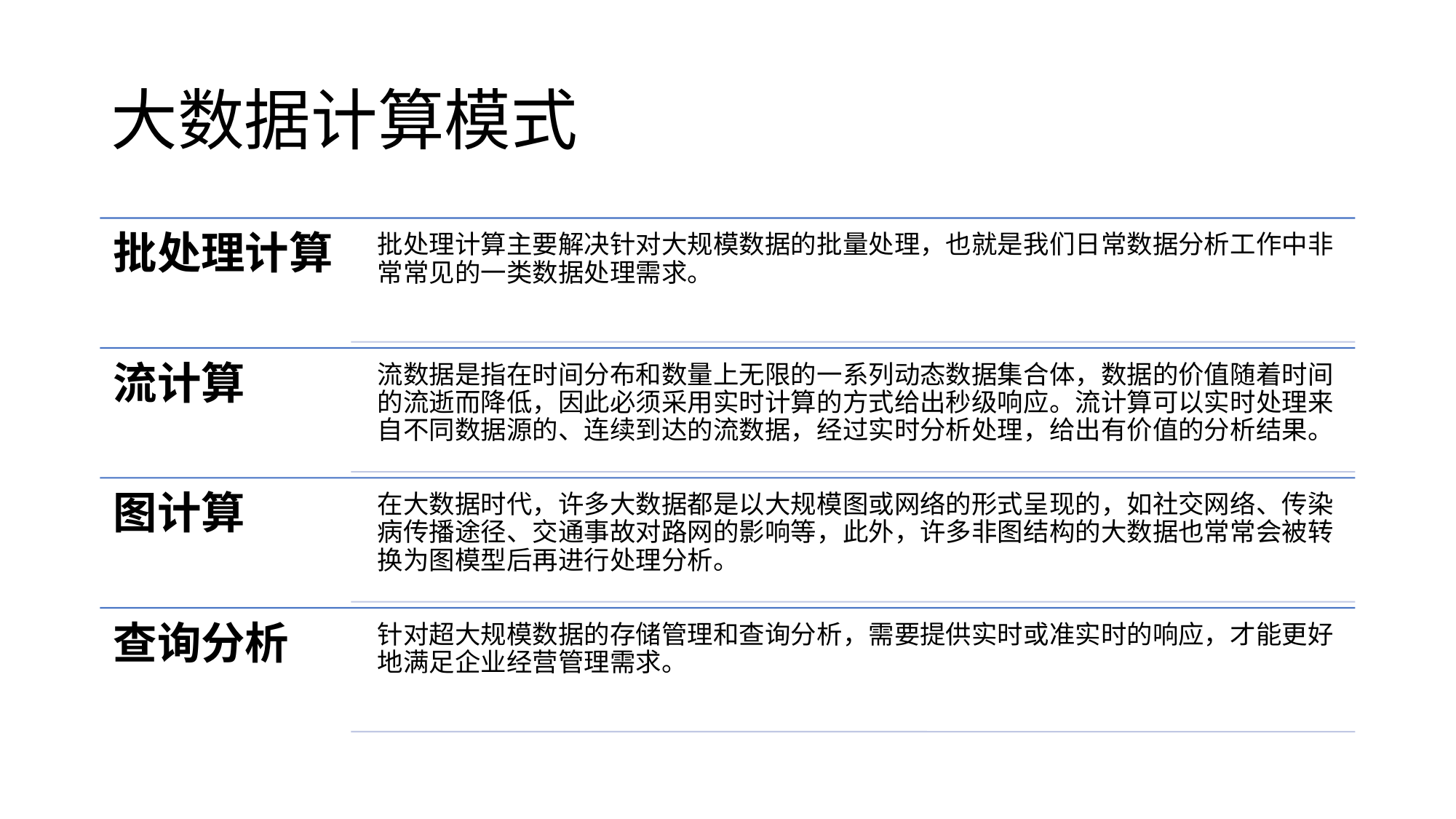

# 大数据计算模式
批处理计算
批处理计算主要解决针对大规模数据的批量处理，也就是我们日常数据分析工作中非常常见的一类数据处理需求。
流计算
流数据是指在时间分布和数量上无限的一系列动态数据集合体，数据的价值随着时间的流逝而降低，因此必须采用实时计算的方式给出秒级响应。流计算可以实时处理来自不同数据源的、连续到达的流数据，经过实时分析处理，给出有价值的分析结果。
图计算
在大数据时代，许多大数据都是以大规模图或网络的形式呈现的，如社交网络、传染病传播途径、交通事故对路网的影响等，此外，许多非图结构的大数据也常常会被转换为图模型后再进行处理分析。
查询分析
针对超大规模数据的存储管理和查询分析，需要提供实时或准实时的响应，才能更好地满足企业经营管理需求。